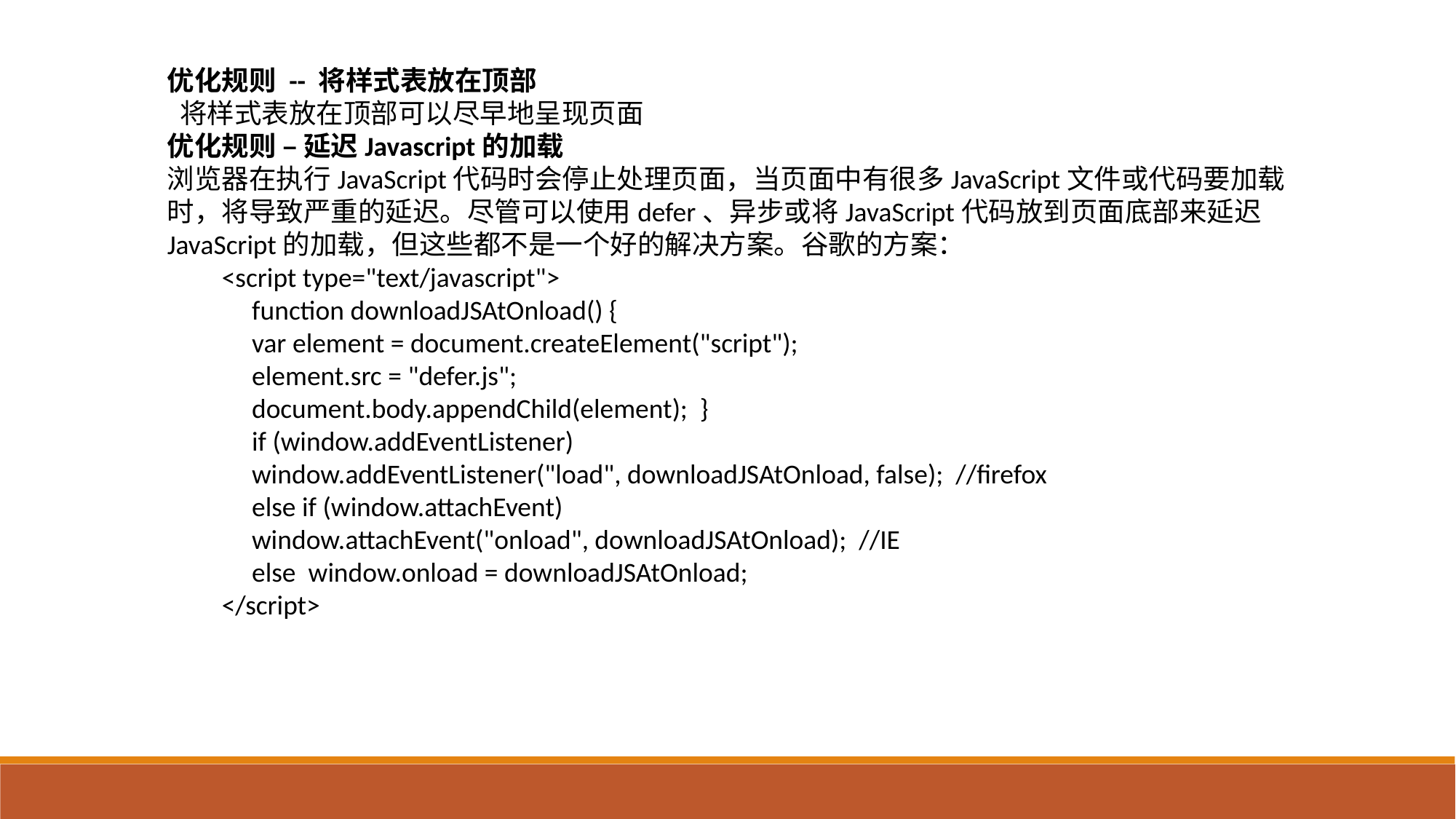

优化规则 -- 将样式表放在顶部
 将样式表放在顶部可以尽早地呈现页面
优化规则 – 延迟Javascript的加载
浏览器在执行JavaScript代码时会停止处理页面，当页面中有很多JavaScript文件或代码要加载时，将导致严重的延迟。尽管可以使用defer、异步或将JavaScript代码放到页面底部来延迟JavaScript的加载，但这些都不是一个好的解决方案。谷歌的方案：
<script type="text/javascript">
function downloadJSAtOnload() {
var element = document.createElement("script");
element.src = "defer.js";
document.body.appendChild(element);  }
if (window.addEventListener)
window.addEventListener("load", downloadJSAtOnload, false);  //firefox
else if (window.attachEvent)
window.attachEvent("onload", downloadJSAtOnload);  //IE
else  window.onload = downloadJSAtOnload;
</script>